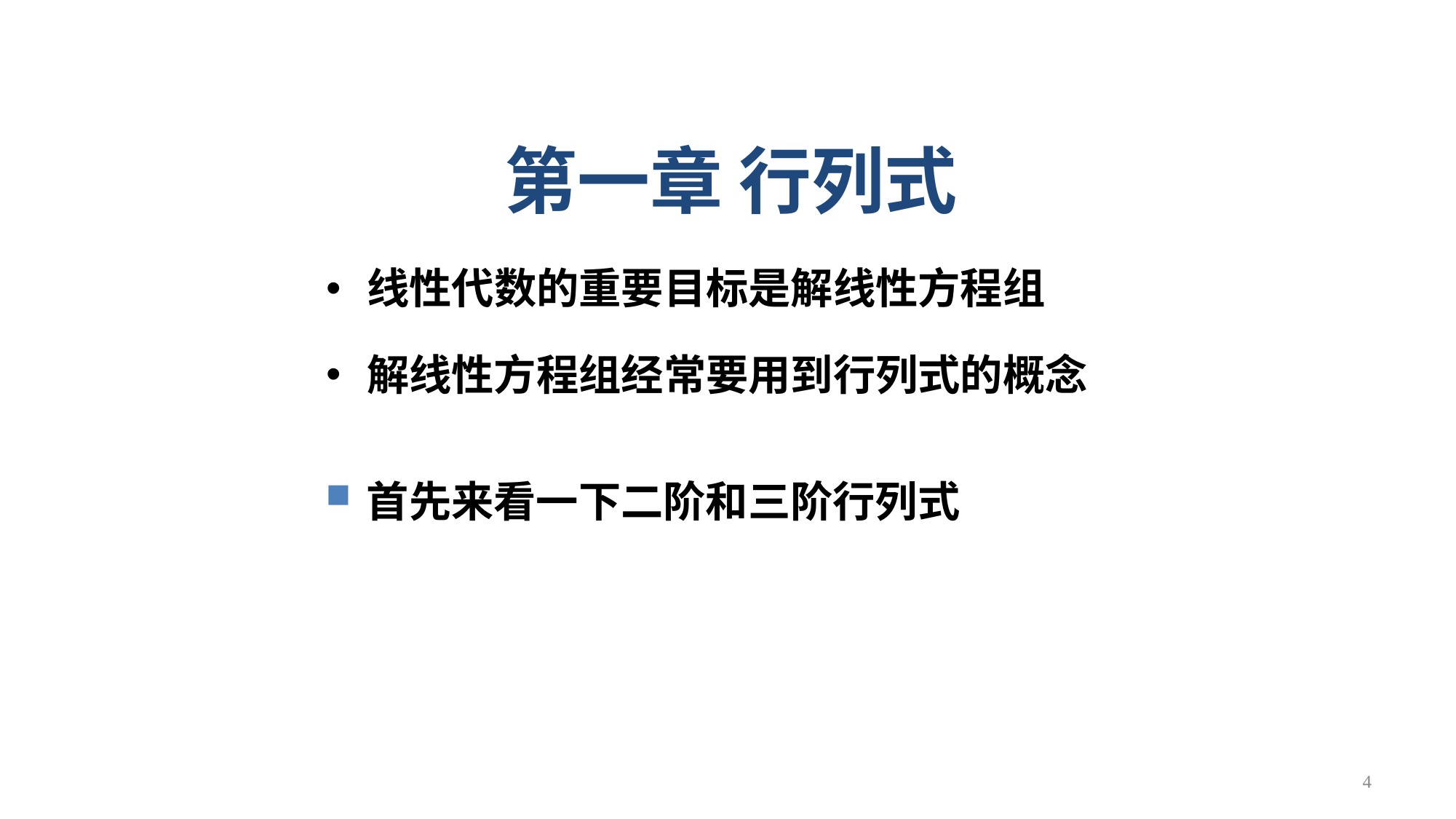

第一章 行列式
线性代数的重要目标是解线性方程组
解线性方程组经常要用到行列式的概念
首先来看一下二阶和三阶行列式
4